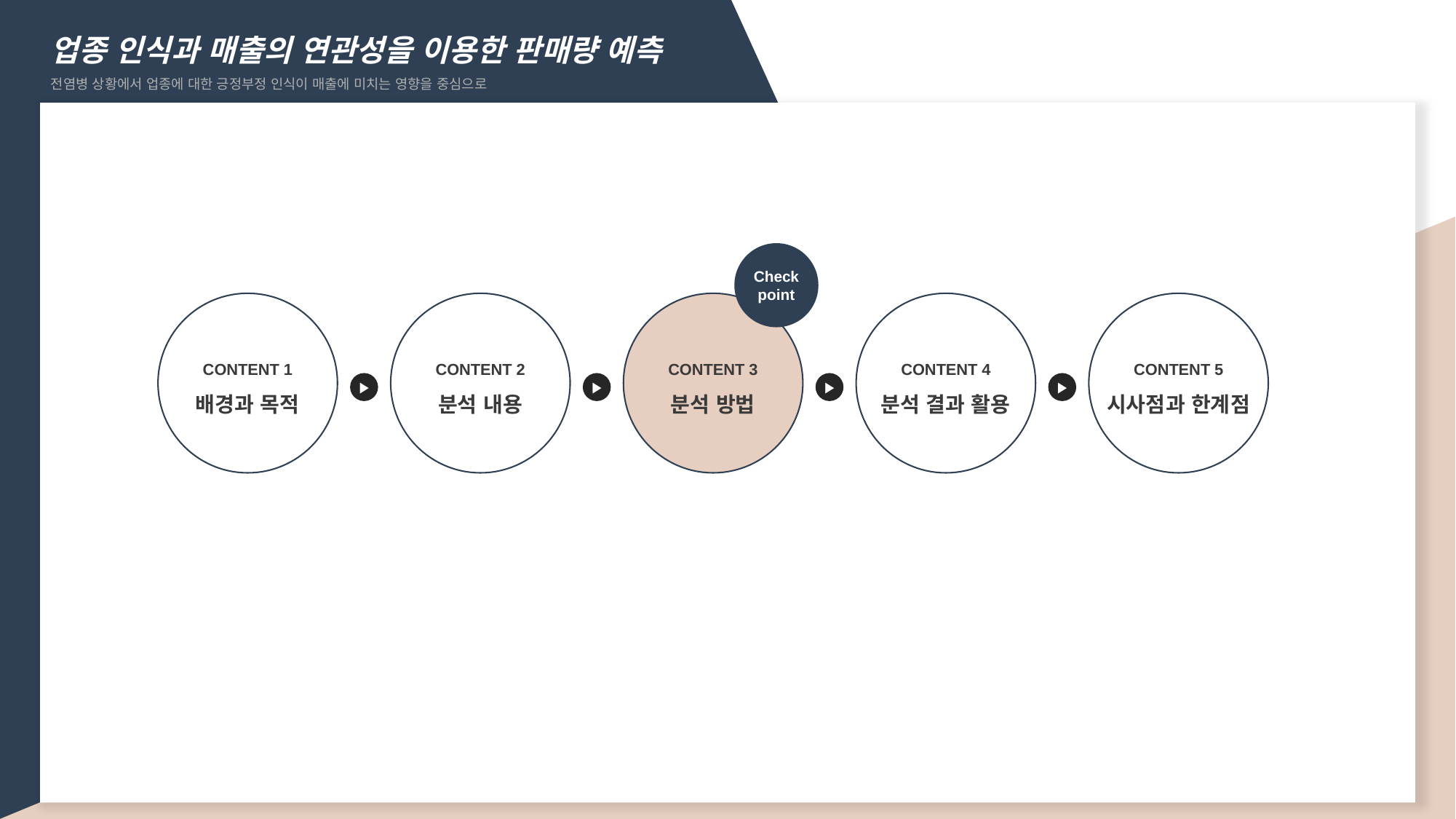

업종 인식과 매출의 연관성을 이용한 판매량 예측
전염병 상황에서 업종에 대한 긍정부정 인식이 매출에 미치는 영향을 중심으로
Check
point
CONTENT 1
배경과 목적
CONTENT 2
분석 내용
CONTENT 3
분석 방법
CONTENT 4
분석 결과 활용
CONTENT 5
시사점과 한계점
▶
▶
▶
▶